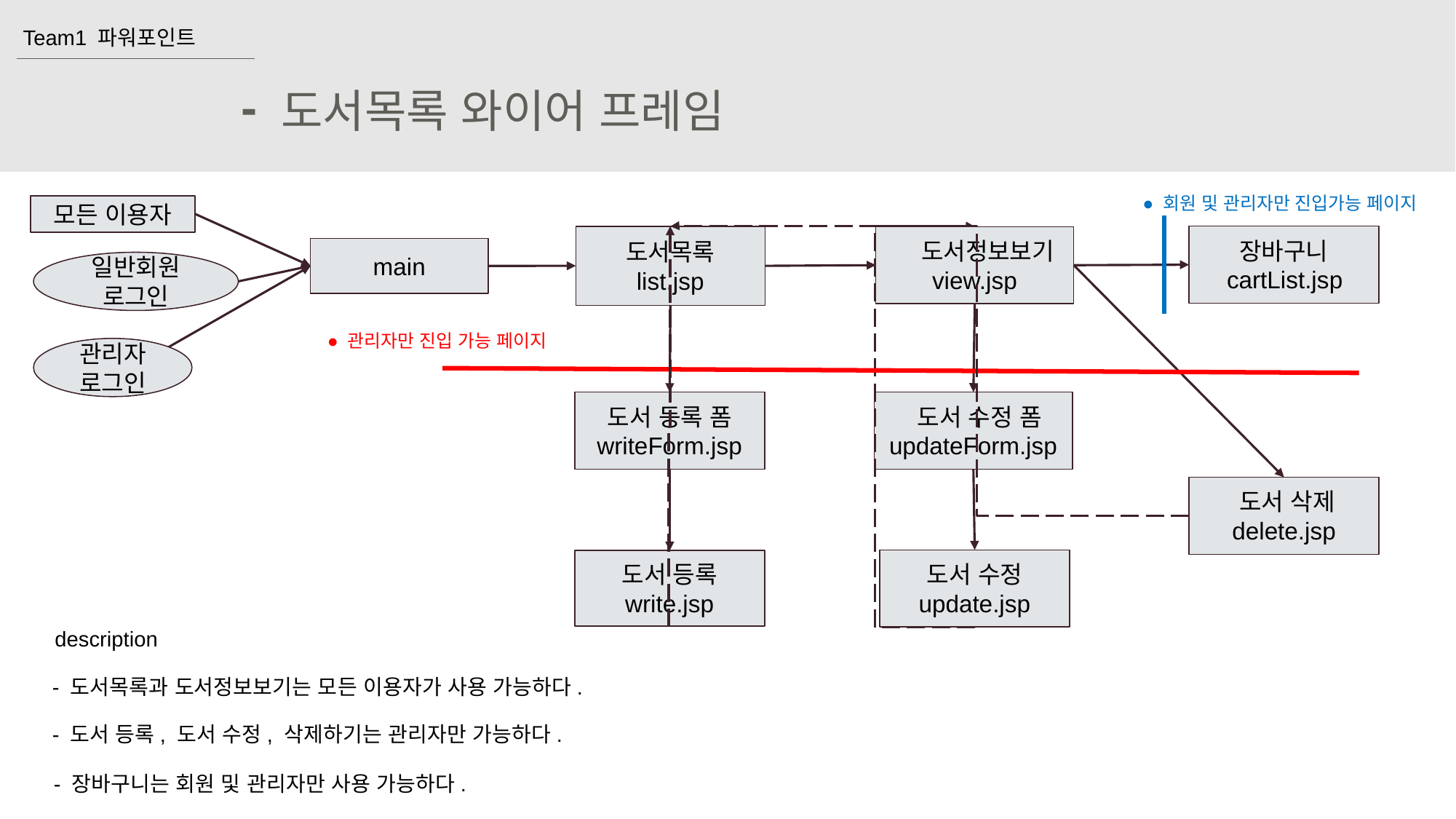

Team1 파워포인트
-
도서목록 와이어 프레임
  ● 회원 및 관리자만 진입가능 페이지
모든 이용자
     장바구니
    cartList.jsp
도서목록
list.jsp
   도서정보보기
view.jsp
main
일반회원 로그인
 ● 관리자만 진입 가능 페이지
관리자 로그인
 도서 수정 폼
updateForm.jsp
도서 등록 폼
writeForm.jsp
     도서 삭제
delete.jsp
도서 수정
update.jsp
도서 등록
write.jsp
description
- 도서목록과 도서정보보기는 모든 이용자가 사용 가능하다.
- 도서 등록, 도서 수정, 삭제하기는 관리자만 가능하다.
- 장바구니는 회원 및 관리자만 사용 가능하다.